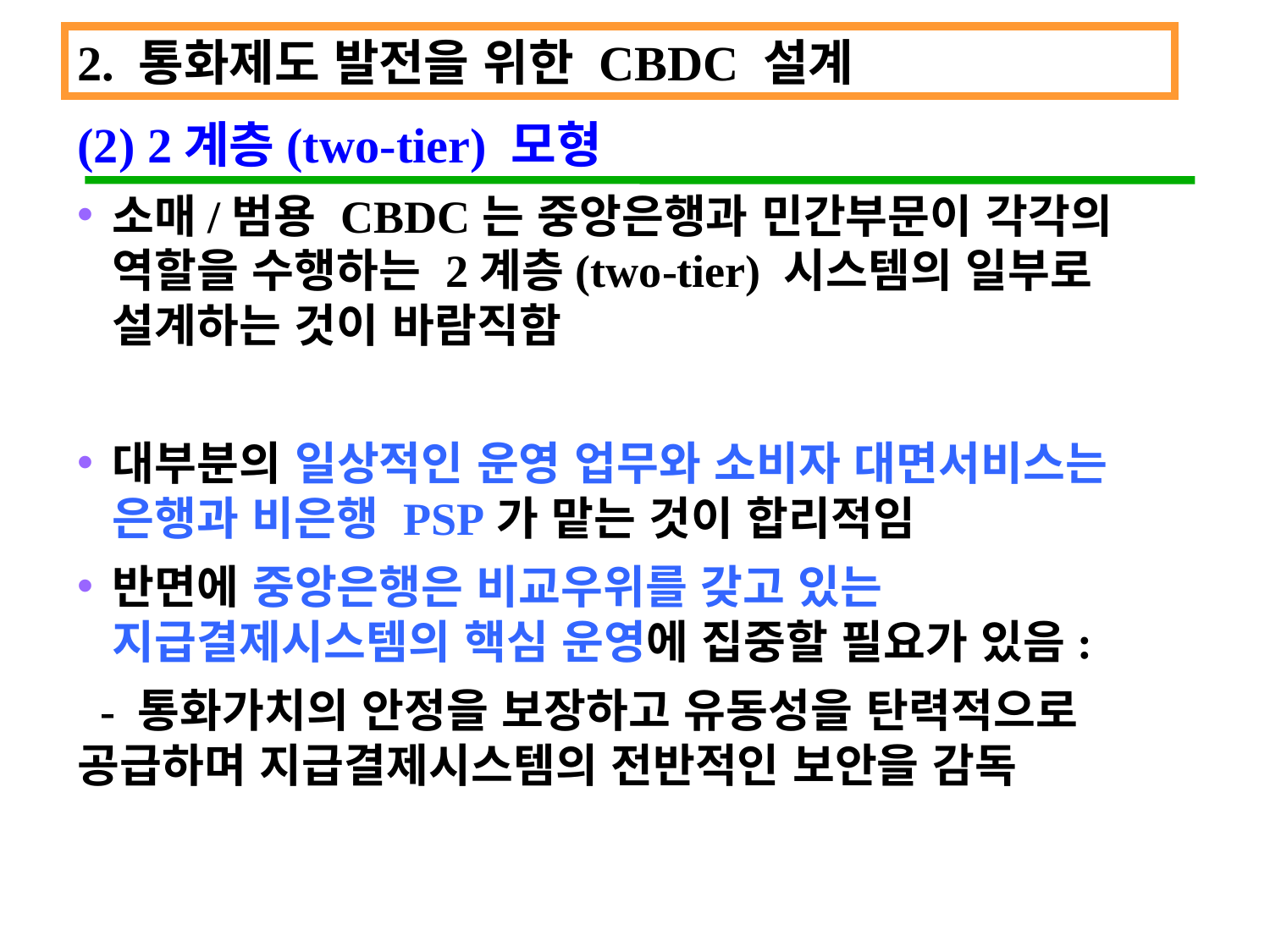

2. 통화제도 발전을 위한 CBDC 설계
(2) 2계층(two-tier) 모형
소매/범용 CBDC는 중앙은행과 민간부문이 각각의 역할을 수행하는 2계층(two-tier) 시스템의 일부로 설계하는 것이 바람직함

대부분의 일상적인 운영 업무와 소비자 대면서비스는 은행과 비은행 PSP가 맡는 것이 합리적임
반면에 중앙은행은 비교우위를 갖고 있는 지급결제시스템의 핵심 운영에 집중할 필요가 있음:
  - 통화가치의 안정을 보장하고 유동성을 탄력적으로 	    공급하며 지급결제시스템의 전반적인 보안을 감독